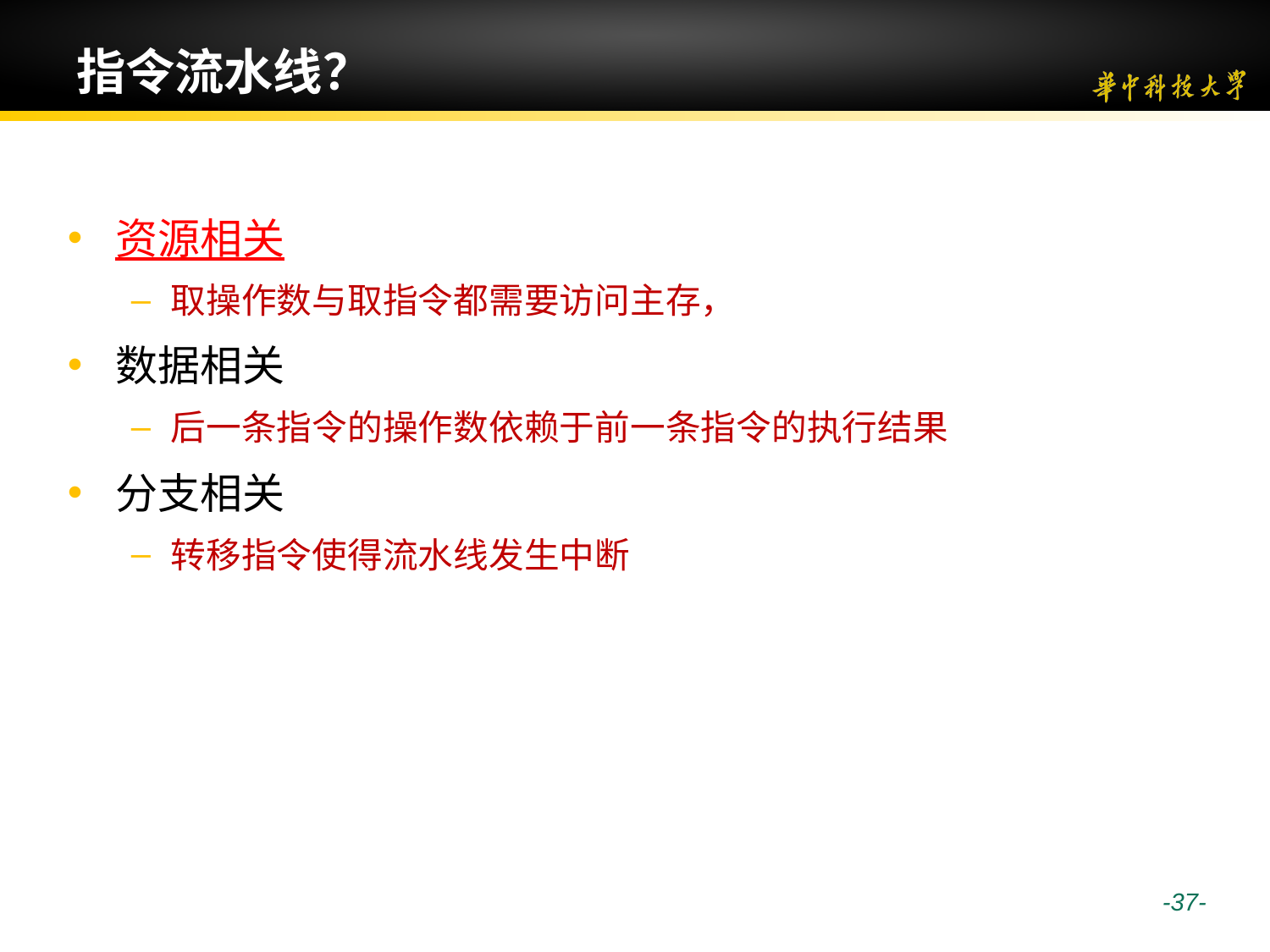

# 指令流水线？

资源相关
取操作数与取指令都需要访问主存，
数据相关
后一条指令的操作数依赖于前一条指令的执行结果
分支相关
转移指令使得流水线发生中断

 -37-